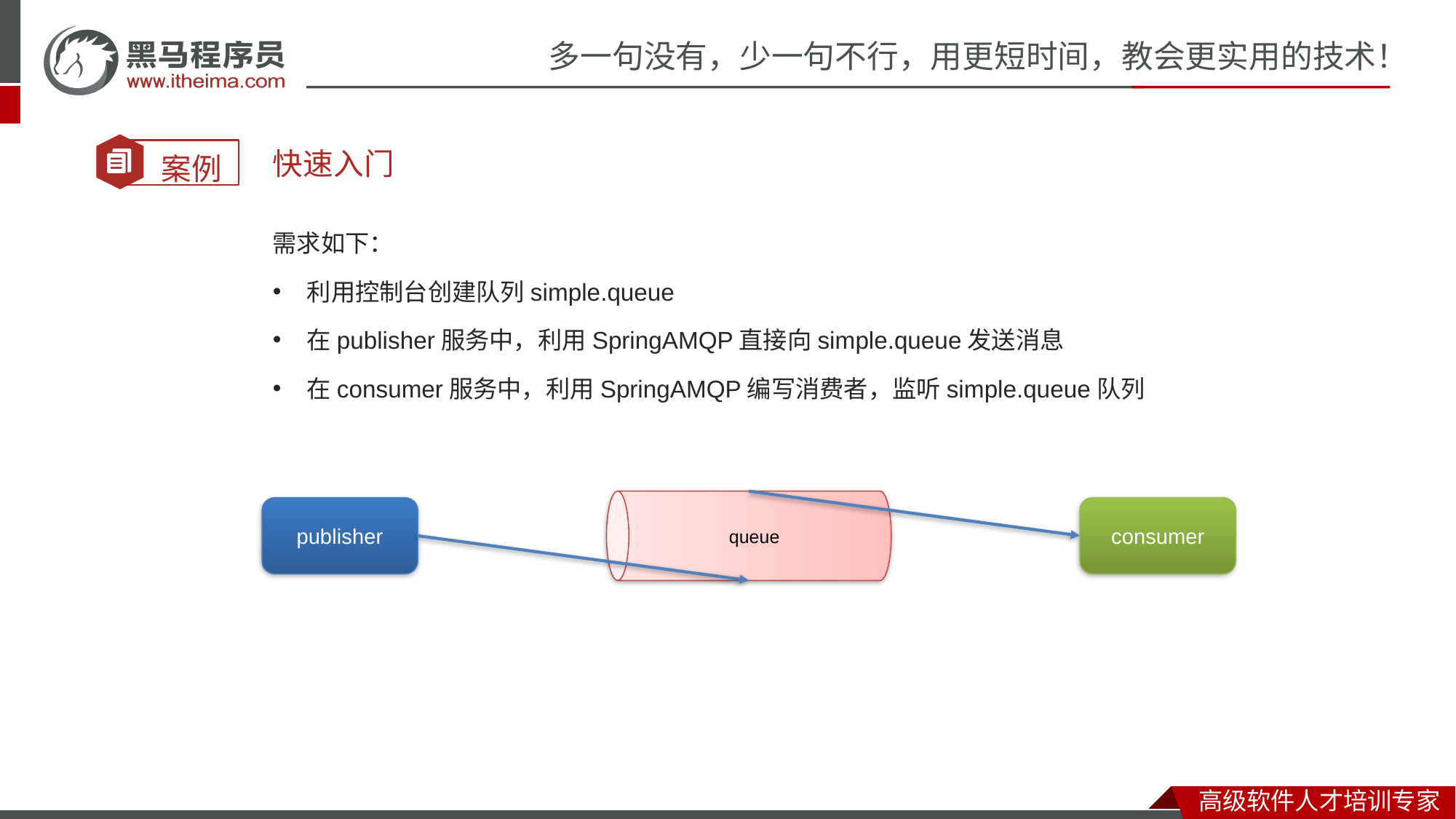

快速入门
需求如下：
利用控制台创建队列simple.queue
在publisher服务中，利用SpringAMQP直接向simple.queue发送消息
在consumer服务中，利用SpringAMQP编写消费者，监听simple.queue队列
queue
publisher
consumer